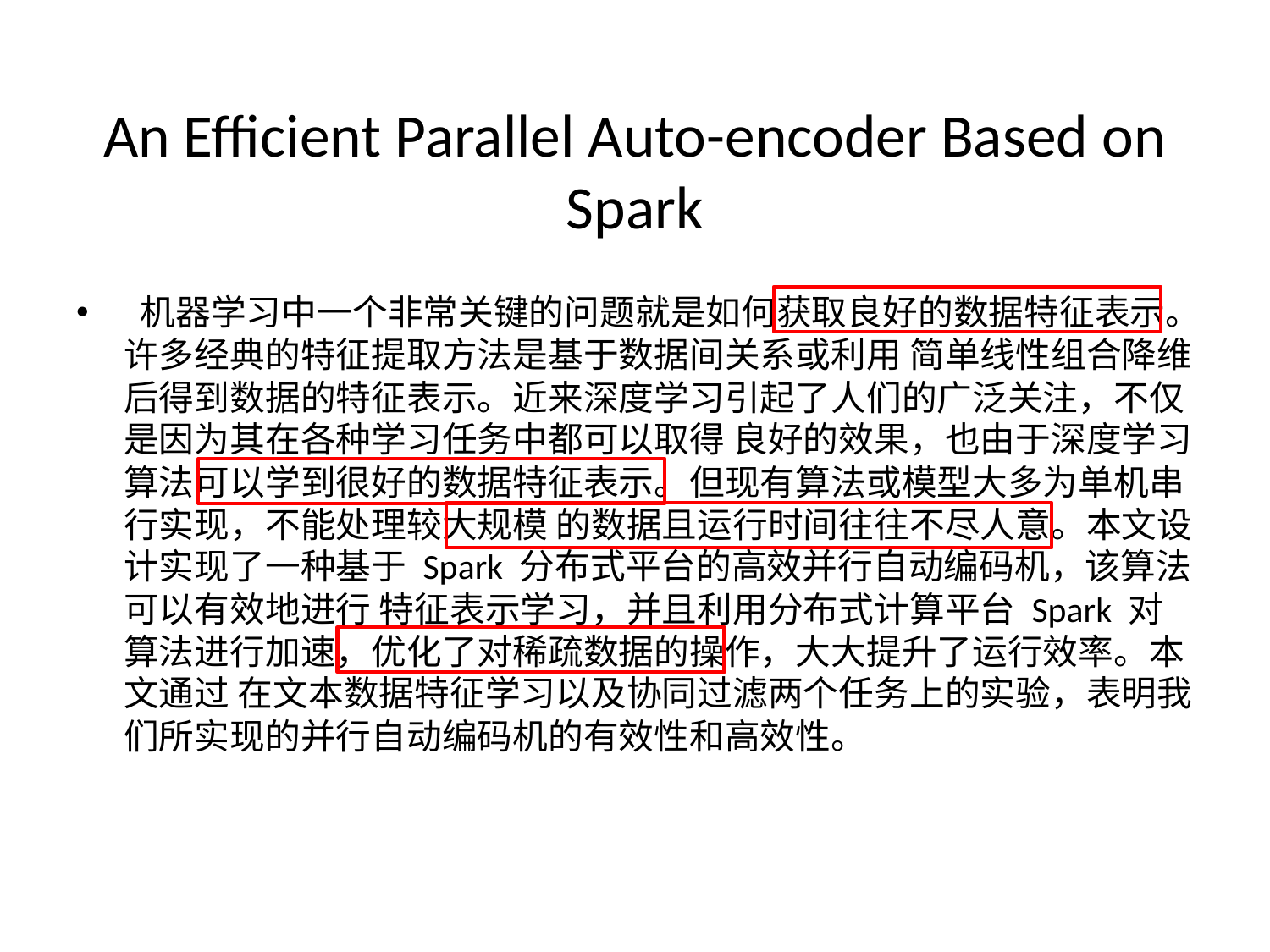

# An Efficient Parallel Auto-encoder Based on Spark
 机器学习中一个非常关键的问题就是如何获取良好的数据特征表示。许多经典的特征提取方法是基于数据间关系或利用 简单线性组合降维后得到数据的特征表示。近来深度学习引起了人们的广泛关注，不仅是因为其在各种学习任务中都可以取得 良好的效果，也由于深度学习算法可以学到很好的数据特征表示。但现有算法或模型大多为单机串行实现，不能处理较大规模 的数据且运行时间往往不尽人意。本文设计实现了一种基于 Spark 分布式平台的高效并行自动编码机，该算法可以有效地进行 特征表示学习，并且利用分布式计算平台 Spark 对算法进行加速，优化了对稀疏数据的操作，大大提升了运行效率。本文通过 在文本数据特征学习以及协同过滤两个任务上的实验，表明我们所实现的并行自动编码机的有效性和高效性。